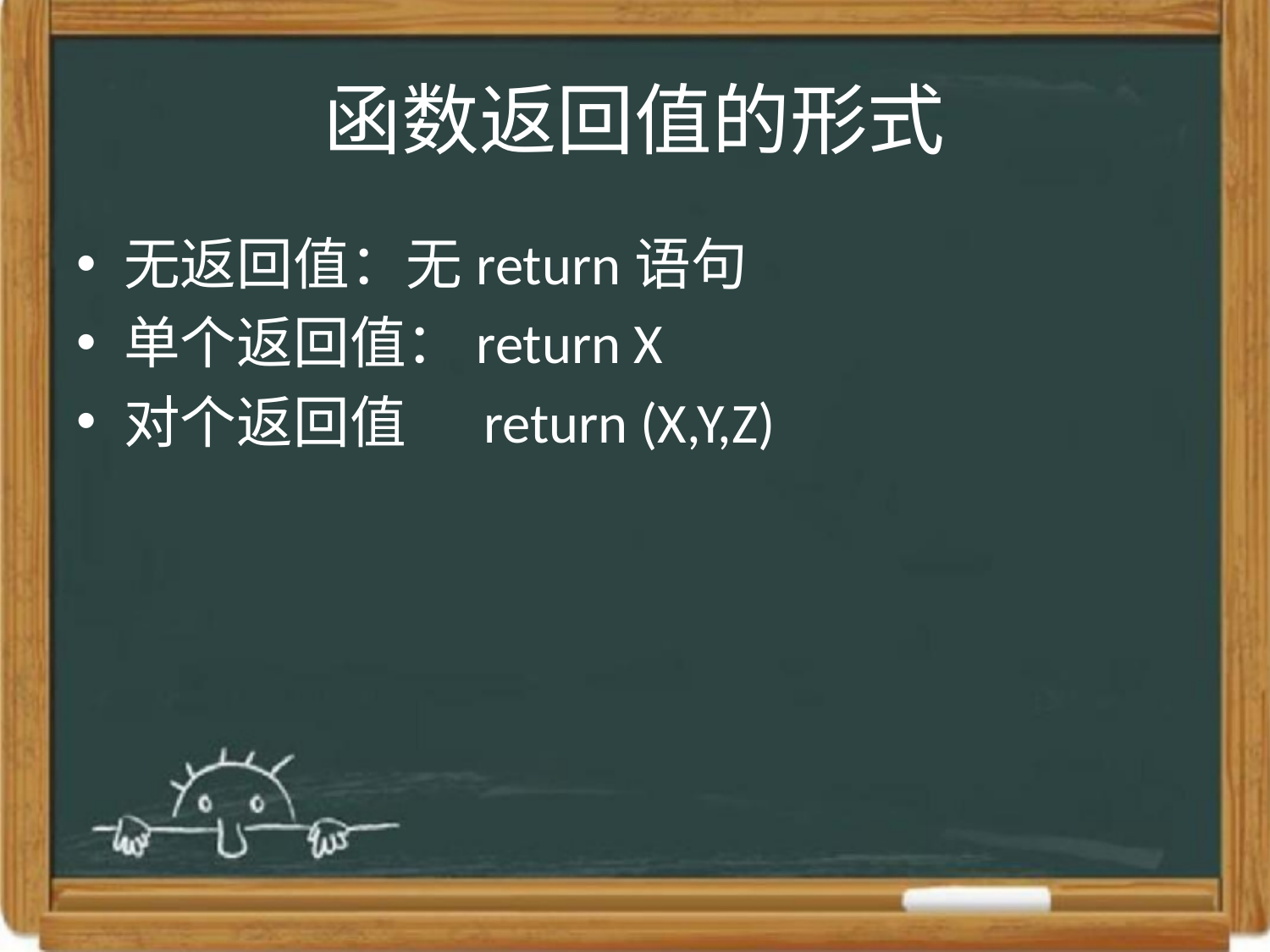

# 函数返回值的形式
无返回值：无return语句
单个返回值：return X
对个返回值     return (X,Y,Z)